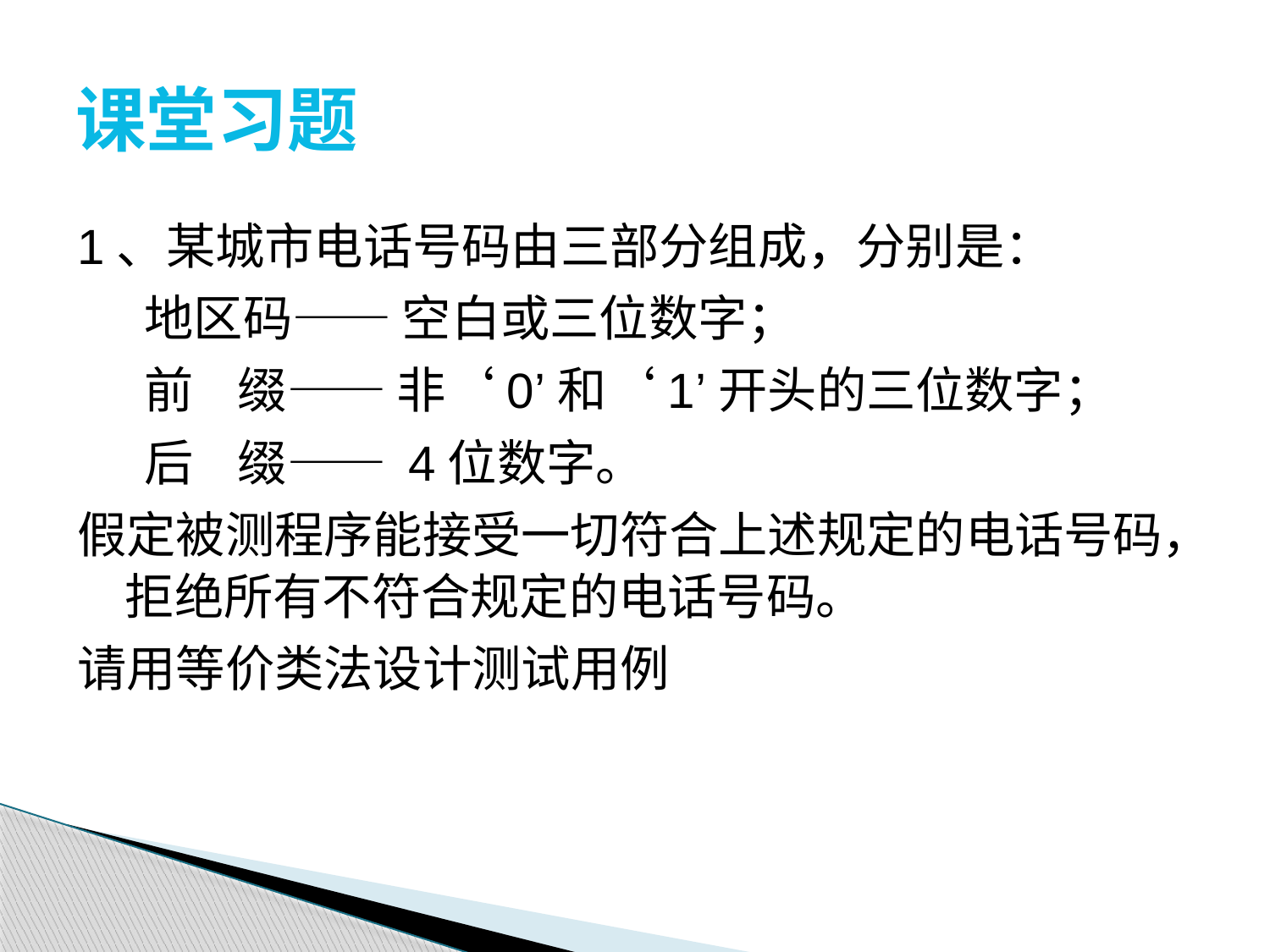

# 课堂习题
1、某城市电话号码由三部分组成，分别是：
     地区码—— 空白或三位数字；
     前    缀—— 非‘0’和‘1’开头的三位数字；
     后    缀—— 4位数字。
假定被测程序能接受一切符合上述规定的电话号码，拒绝所有不符合规定的电话号码。
请用等价类法设计测试用例